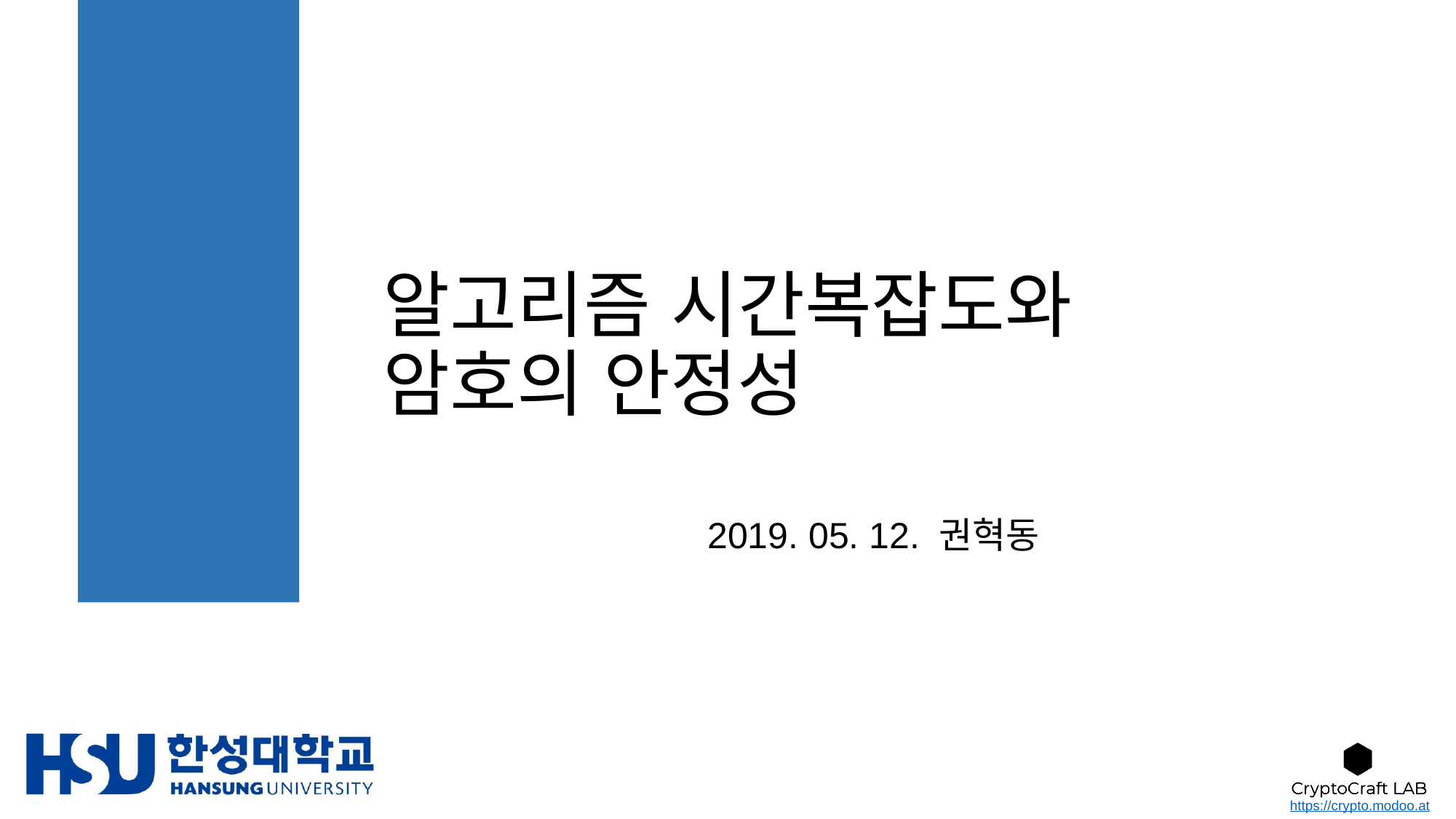

# 알고리즘 시간복잡도와 암호의 안정성

2019. 05. 12. 권혁동